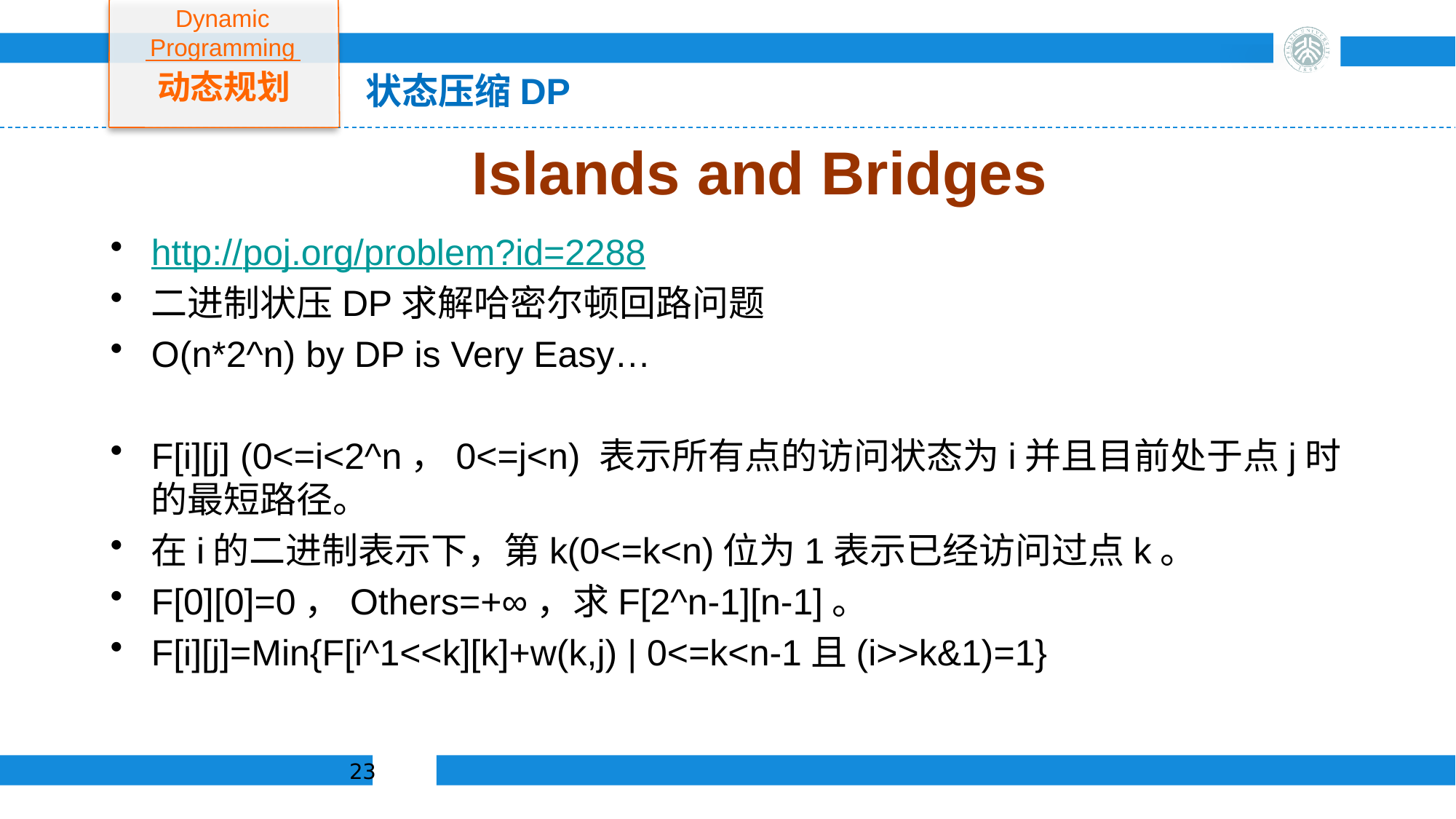

Dynamic Programming
动态规划
状态压缩DP
# Islands and Bridges
http://poj.org/problem?id=2288
二进制状压DP求解哈密尔顿回路问题
O(n*2^n) by DP is Very Easy…

F[i][j] (0<=i<2^n，0<=j<n) 表示所有点的访问状态为i并且目前处于点j时的最短路径。
在i的二进制表示下，第k(0<=k<n)位为1表示已经访问过点k。
F[0][0]=0，Others=+∞，求F[2^n-1][n-1]。
F[i][j]=Min{F[i^1<<k][k]+w(k,j) | 0<=k<n-1且(i>>k&1)=1}